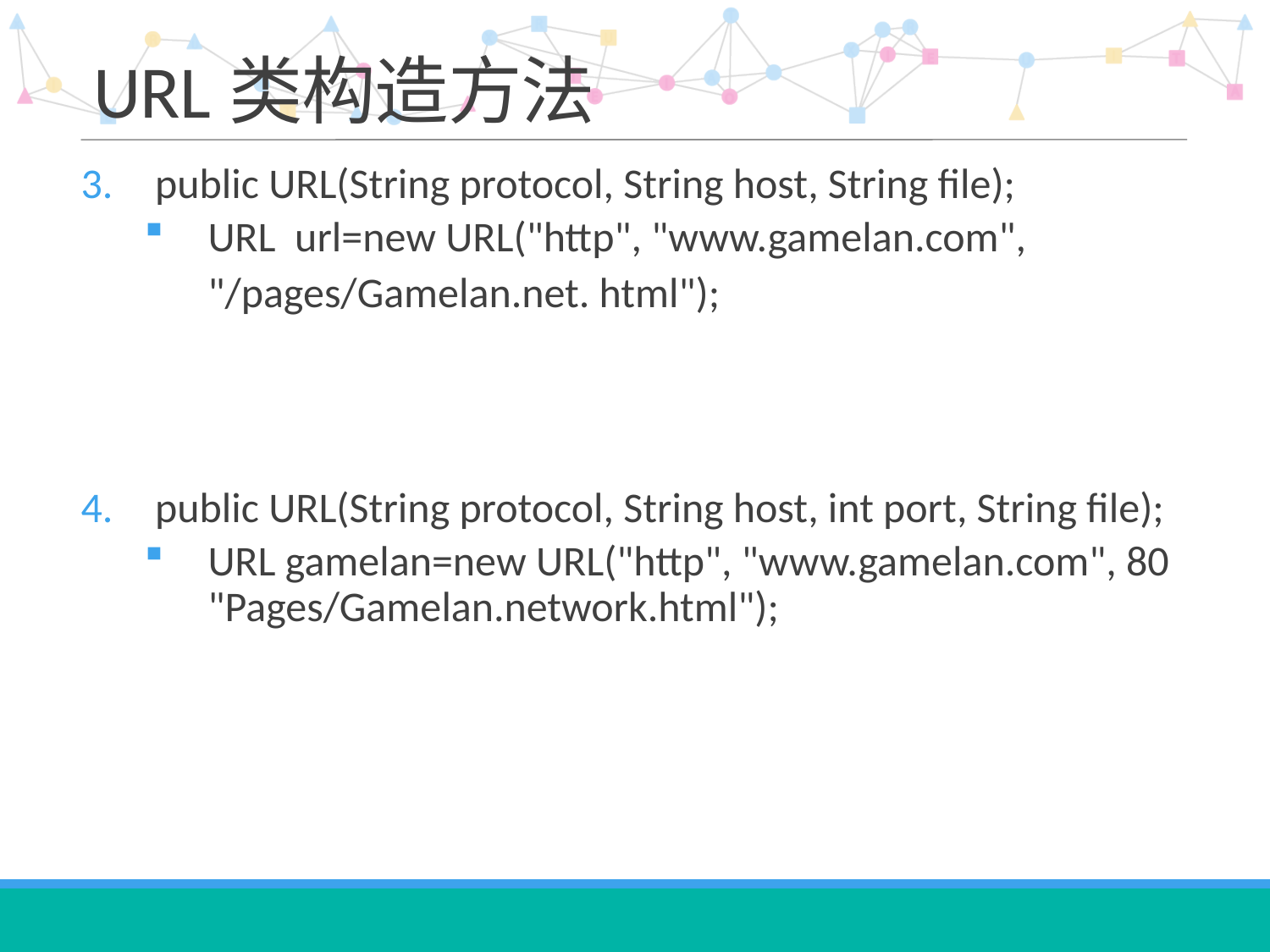

# URL类构造方法
public URL(String protocol, String host, String file);
URL  url=new URL("http", "www.gamelan.com",
	"/pages/Gamelan.net. html");

public URL(String protocol, String host, int port, String file);
URL gamelan=new URL("http", "www.gamelan.com", 80 "Pages/Gamelan.network.html");